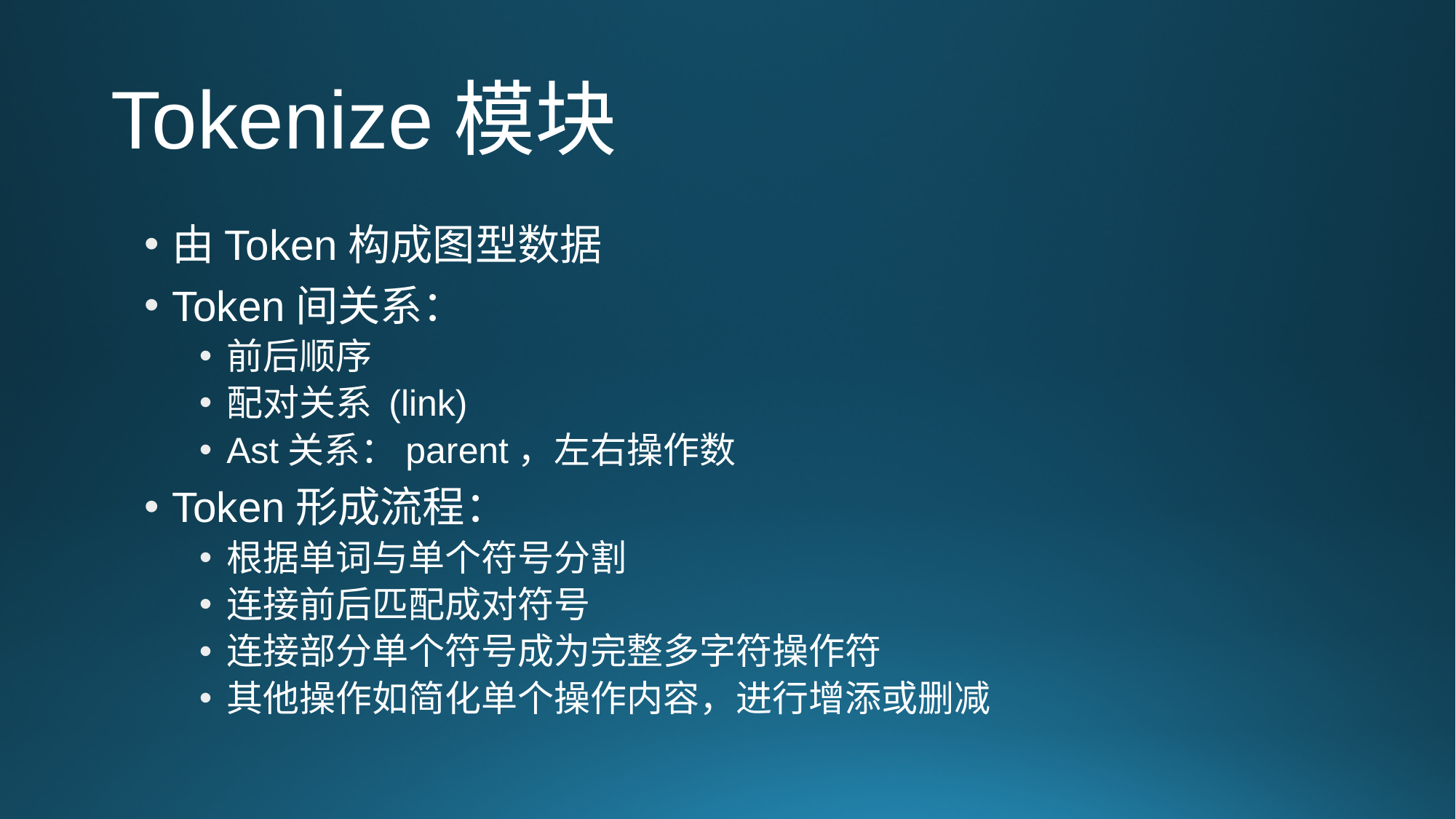

# Tokenize模块
由Token构成图型数据
Token间关系：
前后顺序
配对关系 (link)
Ast关系：parent，左右操作数
Token形成流程：
根据单词与单个符号分割
连接前后匹配成对符号
连接部分单个符号成为完整多字符操作符
其他操作如简化单个操作内容，进行增添或删减